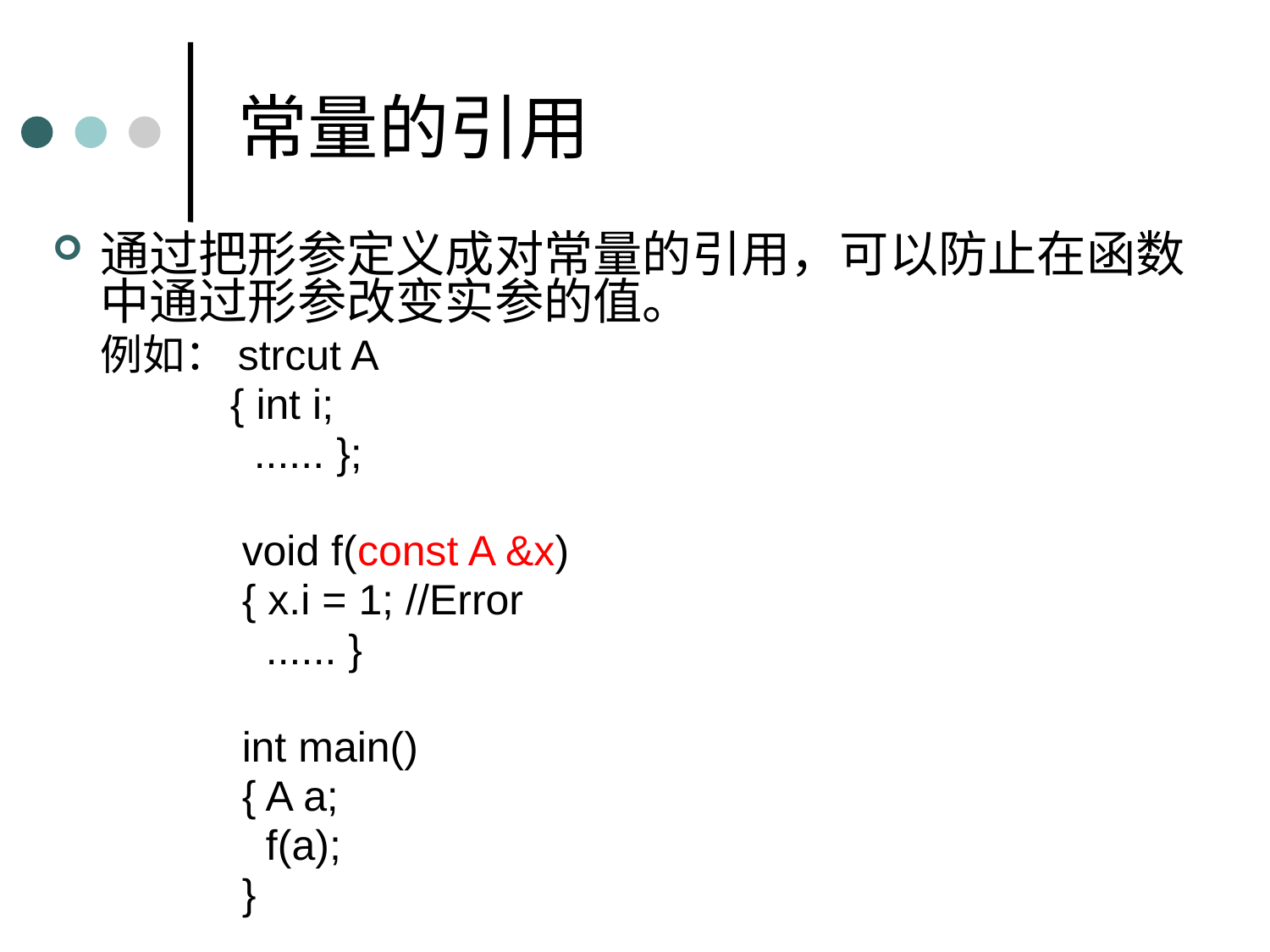

常量的引用
通过把形参定义成对常量的引用，可以防止在函数中通过形参改变实参的值。
    例如：strcut A
               { int i;
                 ...... };

                void f(const A &x)
                { x.i = 1; //Error
                  ...... }

                int main()
                { A a;
                  f(a);
                }